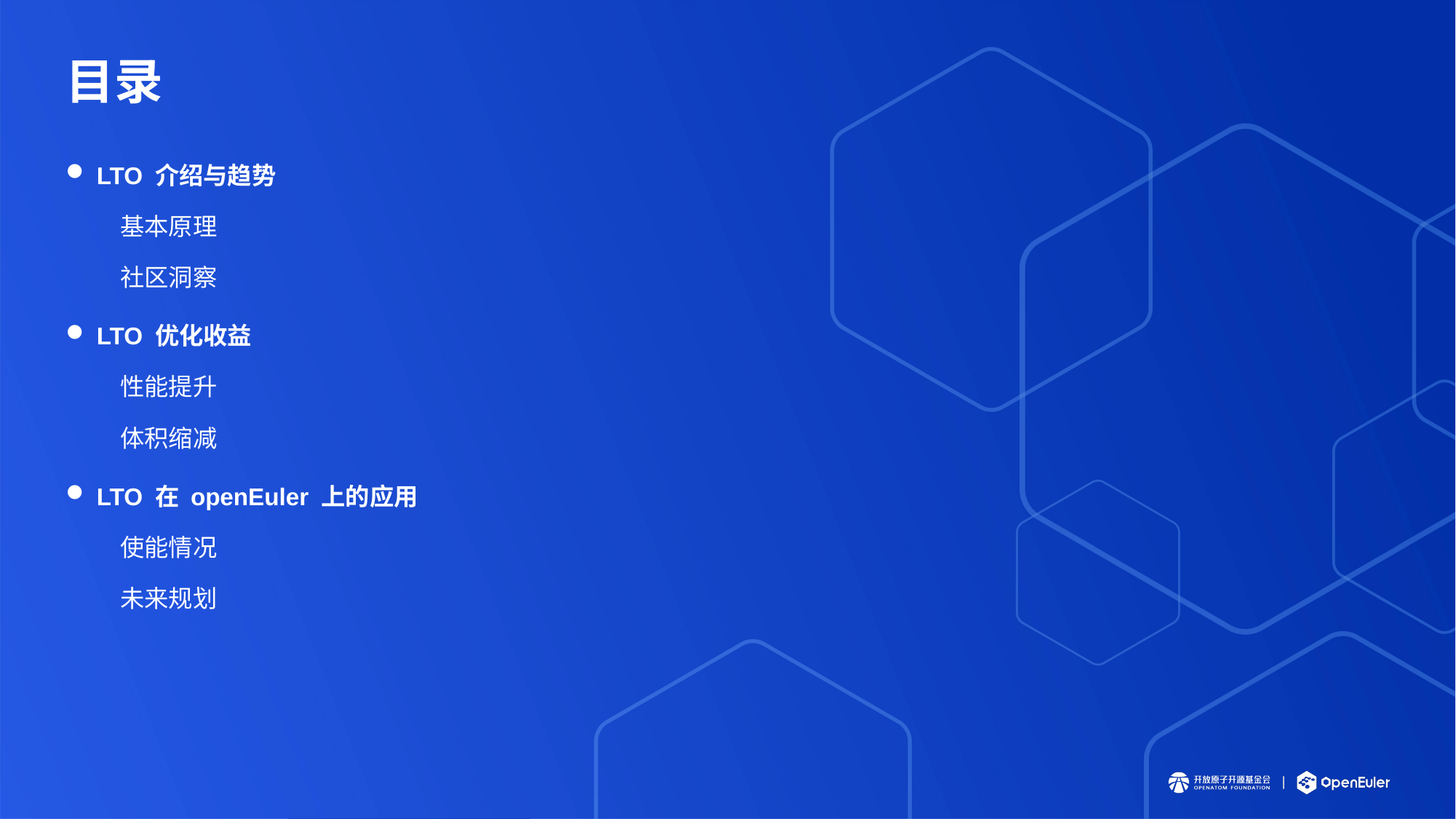

# 目录
 LTO 介绍与趋势
基本原理
社区洞察
 LTO 优化收益
性能提升
体积缩减
 LTO 在 openEuler 上的应用
使能情况
未来规划